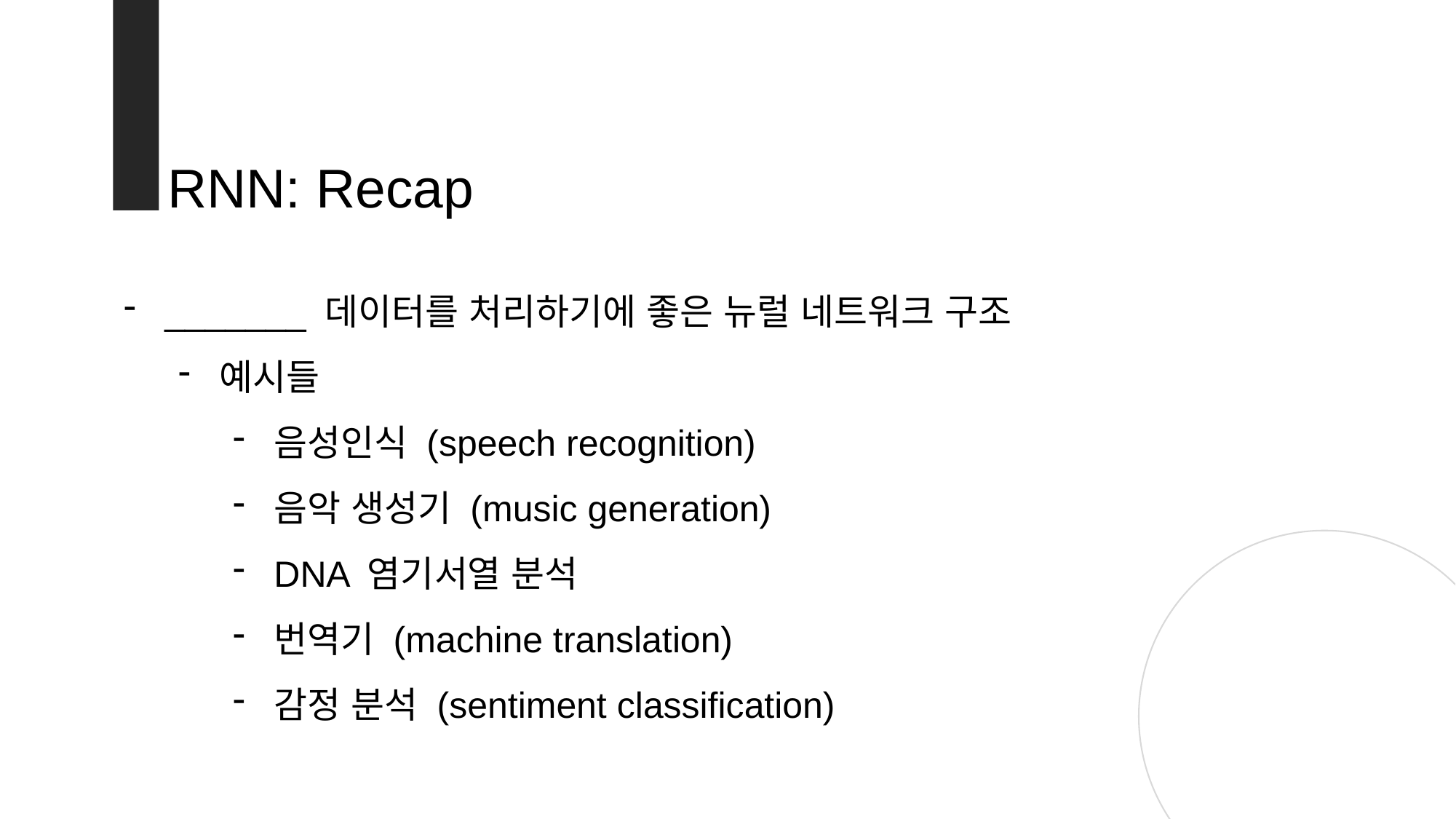

RNN: Recap
_______ 데이터를 처리하기에 좋은 뉴럴 네트워크 구조
예시들
음성인식 (speech recognition)
음악 생성기 (music generation)
DNA 염기서열 분석
번역기 (machine translation)
감정 분석 (sentiment classification)